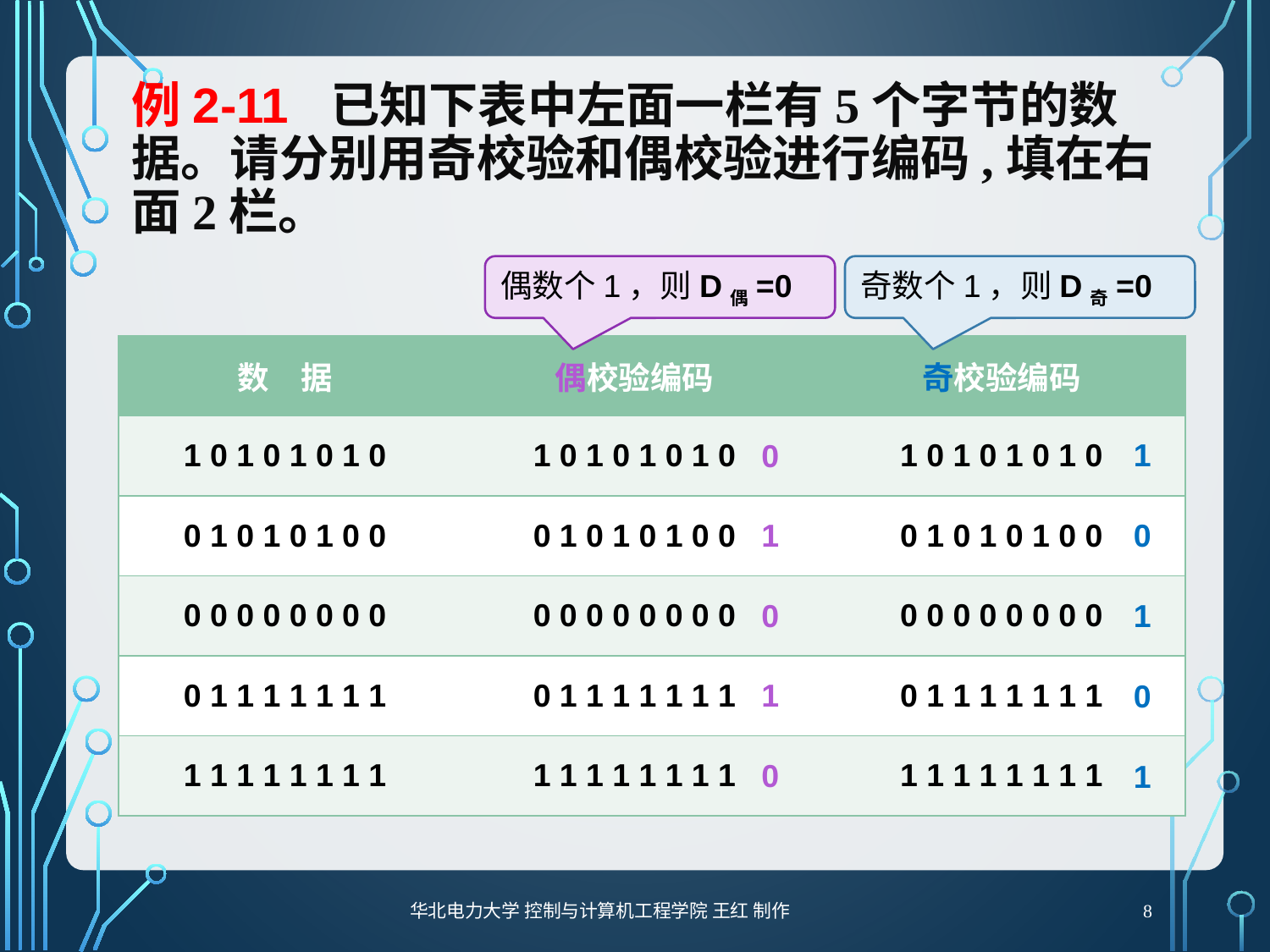

# 例2-11 已知下表中左面一栏有5个字节的数据。请分别用奇校验和偶校验进行编码,填在右面2栏。
偶数个1，则D偶=0
奇数个1，则D奇=0
| 数　据 | 偶校验编码 | 奇校验编码 |
| --- | --- | --- |
| 1 0 1 0 1 0 1 0 | 1 0 1 0 1 0 1 0 | 1 0 1 0 1 0 1 0 |
| 0 1 0 1 0 1 0 0 | 0 1 0 1 0 1 0 0 | 0 1 0 1 0 1 0 0 |
| 0 0 0 0 0 0 0 0 | 0 0 0 0 0 0 0 0 | 0 0 0 0 0 0 0 0 |
| 0 1 1 1 1 1 1 1 | 0 1 1 1 1 1 1 1 | 0 1 1 1 1 1 1 1 |
| 1 1 1 1 1 1 1 1 | 1 1 1 1 1 1 1 1 | 1 1 1 1 1 1 1 1 |
1
0
0
1
0
1
1
0
0
1
8
华北电力大学 控制与计算机工程学院 王红 制作